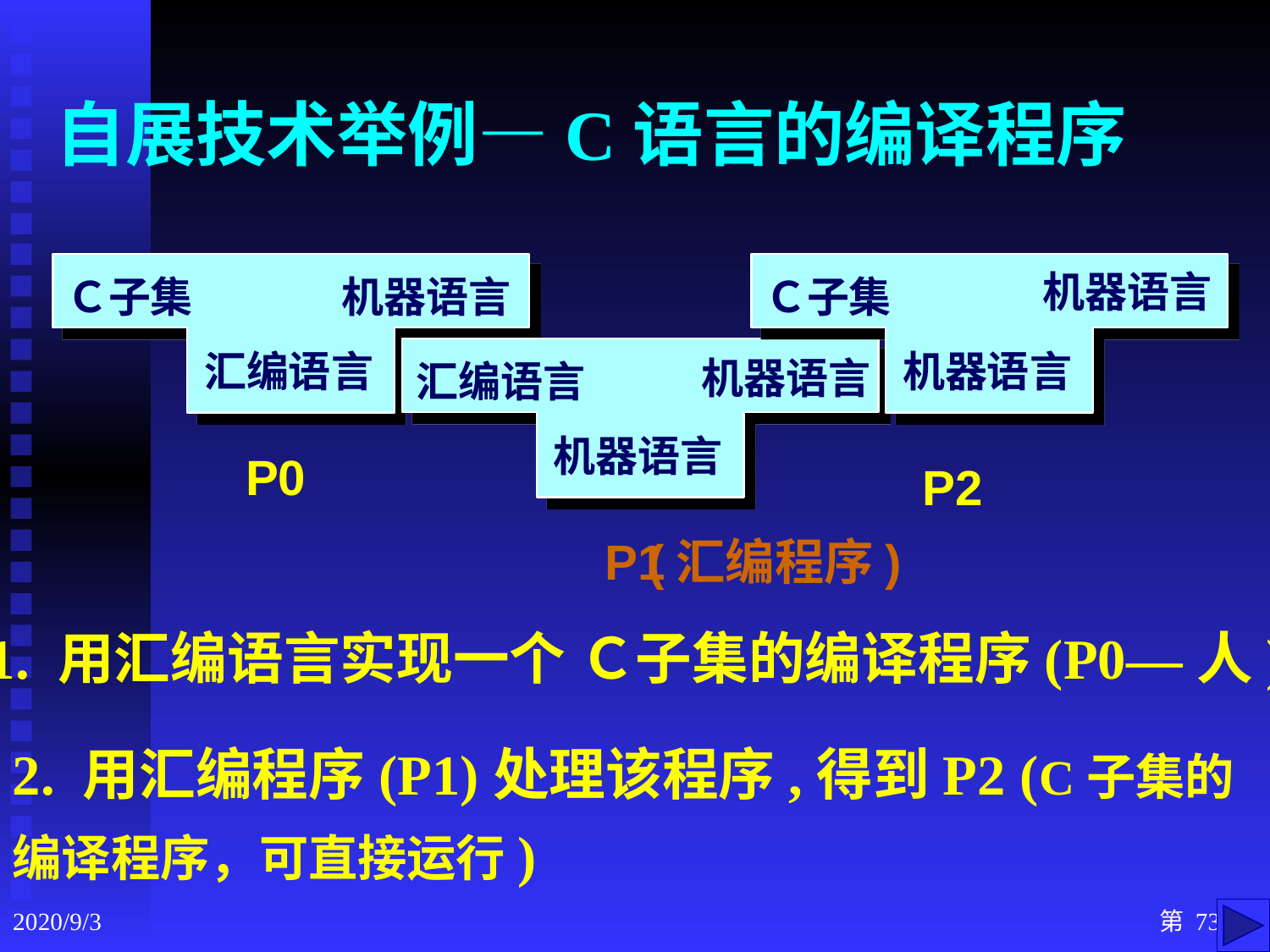

# 自展技术举例—C语言的编译程序

Ｃ子集
机器语言
汇编语言
P0

机器语言
Ｃ子集
机器语言
P2

机器语言
汇编语言
机器语言
P1
(汇编程序)
1. 用汇编语言实现一个 Ｃ子集的编译程序(P0—人)
2. 用汇编程序(P1)处理该程序,得到P2 (C子集的编译程序，可直接运行)
2020/9/3
第 73 页